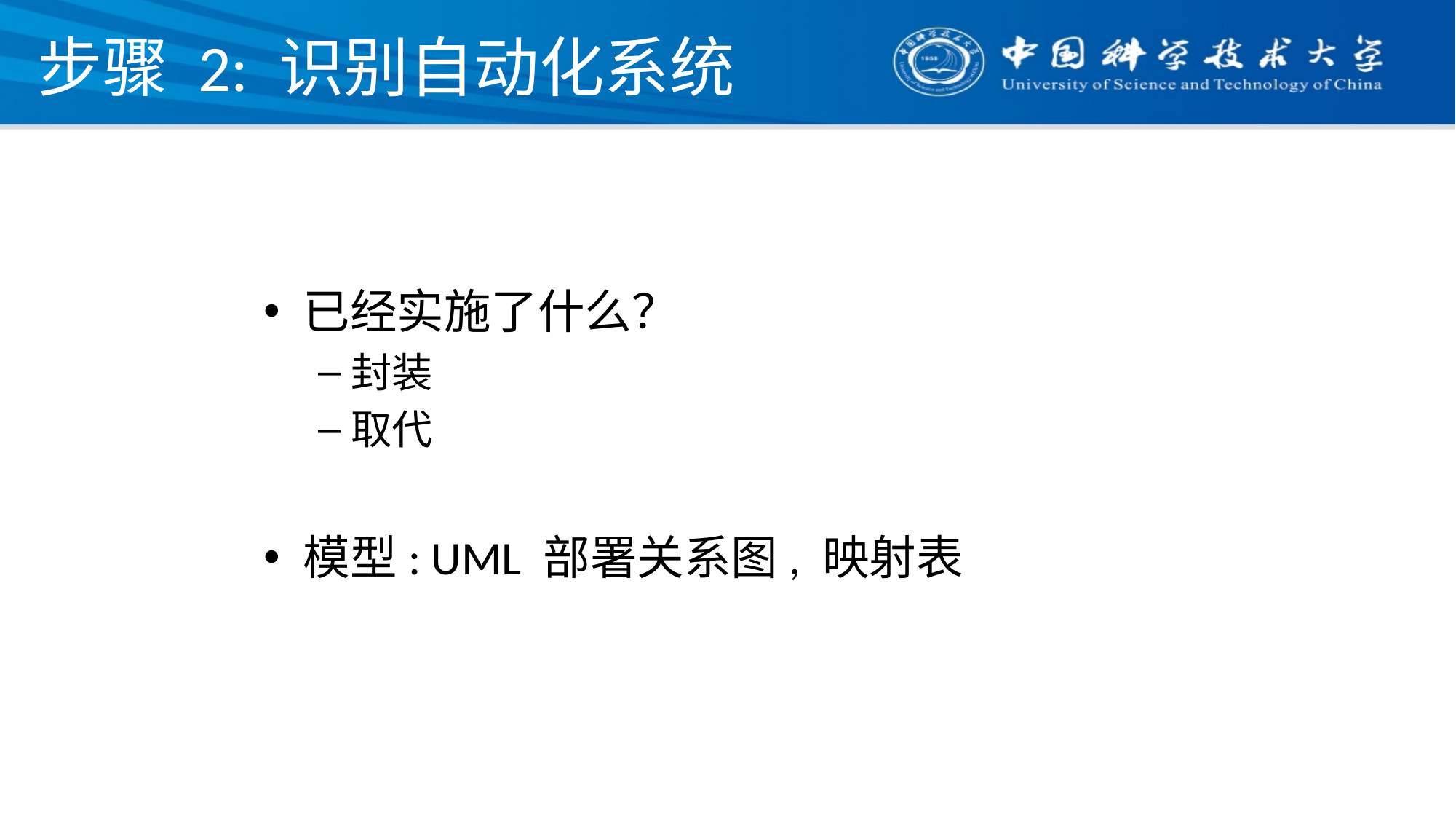

# 步骤 2: 识别自动化系统

已经实施了什么？
封装
取代

模型: UML 部署关系图, 映射表